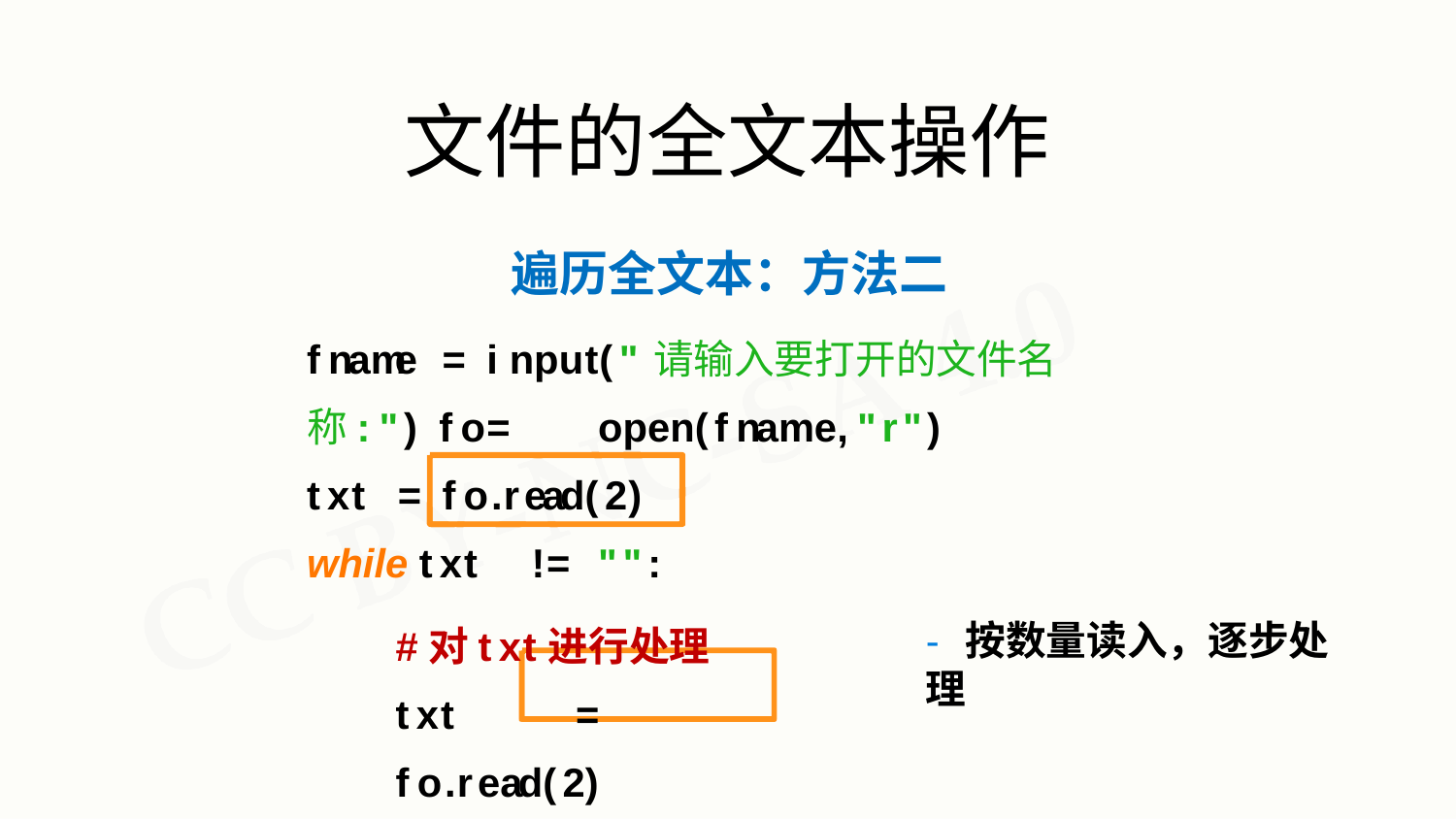

# 文件的全文本操作
遍历全文本：方法二
fname		=	input("请输入要打开的文件名称:") fo	=	open(fname,"r")
txt	=	fo.read(2)
while txt	!=	"":

#对txt进行处理 txt	=	fo.read(2)
fo.close()
- 按数量读入，逐步处理